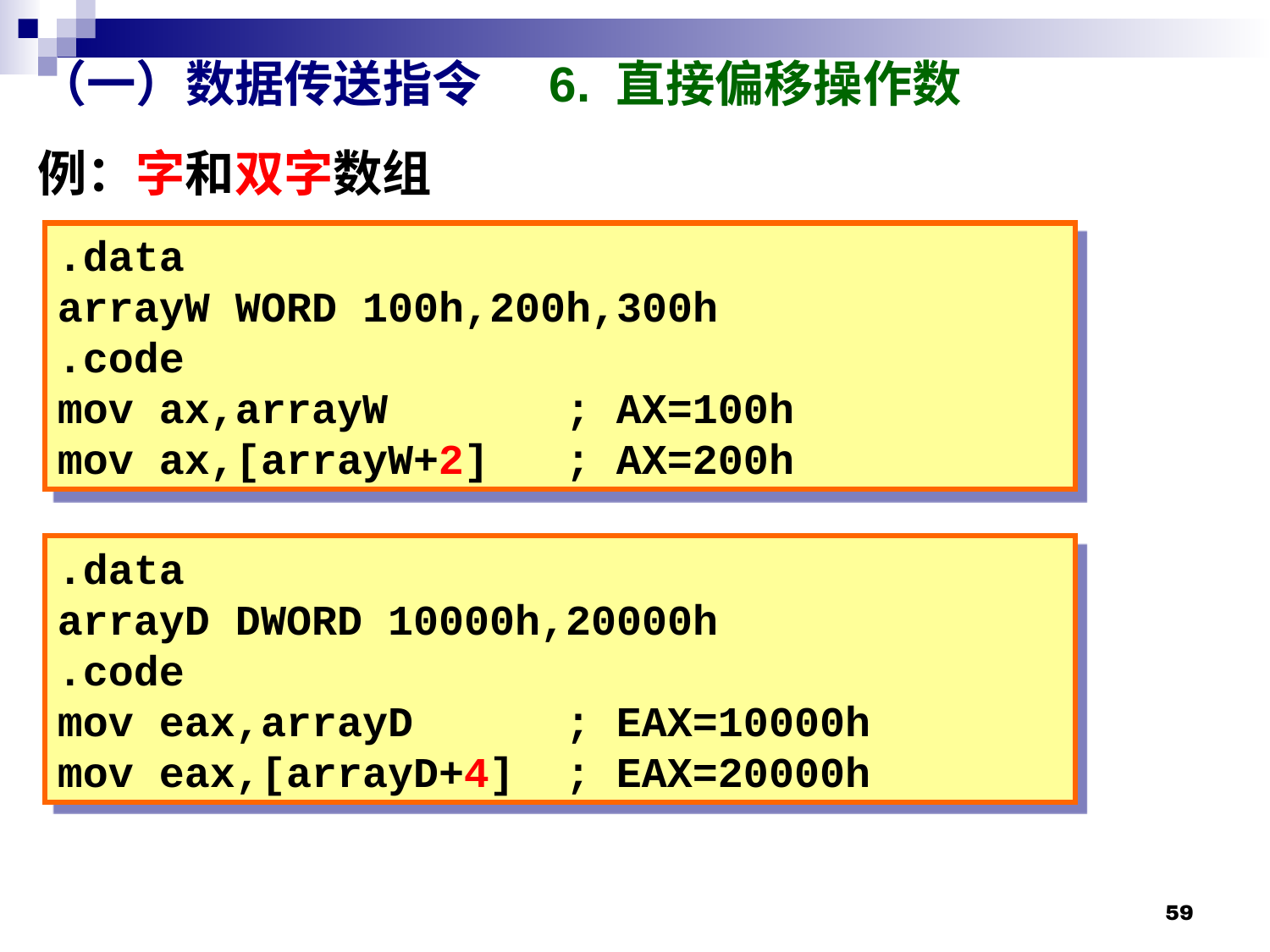

# （一）数据传送指令     6. 直接偏移操作数
例：字和双字数组
.data
arrayW WORD 100h,200h,300h
.code
mov ax,arrayW		; AX=100h
mov ax,[arrayW+2]	; AX=200h
.data
arrayD DWORD 10000h,20000h
.code
mov eax,arrayD		; EAX=10000h
mov eax,[arrayD+4]	; EAX=20000h
59